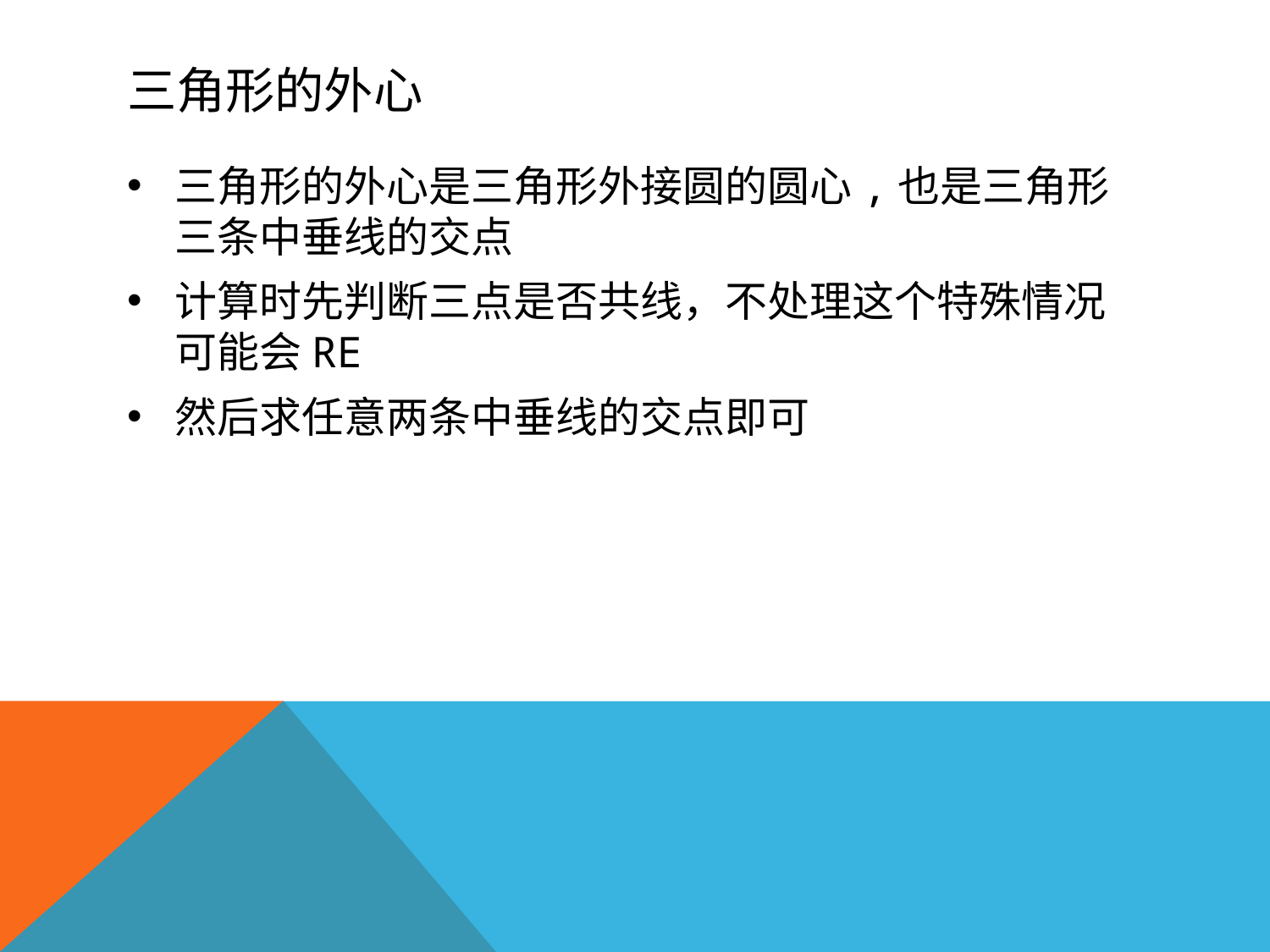

# 三角形的外心
三角形的外心是三角形外接圆的圆心,也是三角形三条中垂线的交点
计算时先判断三点是否共线，不处理这个特殊情况可能会RE
然后求任意两条中垂线的交点即可